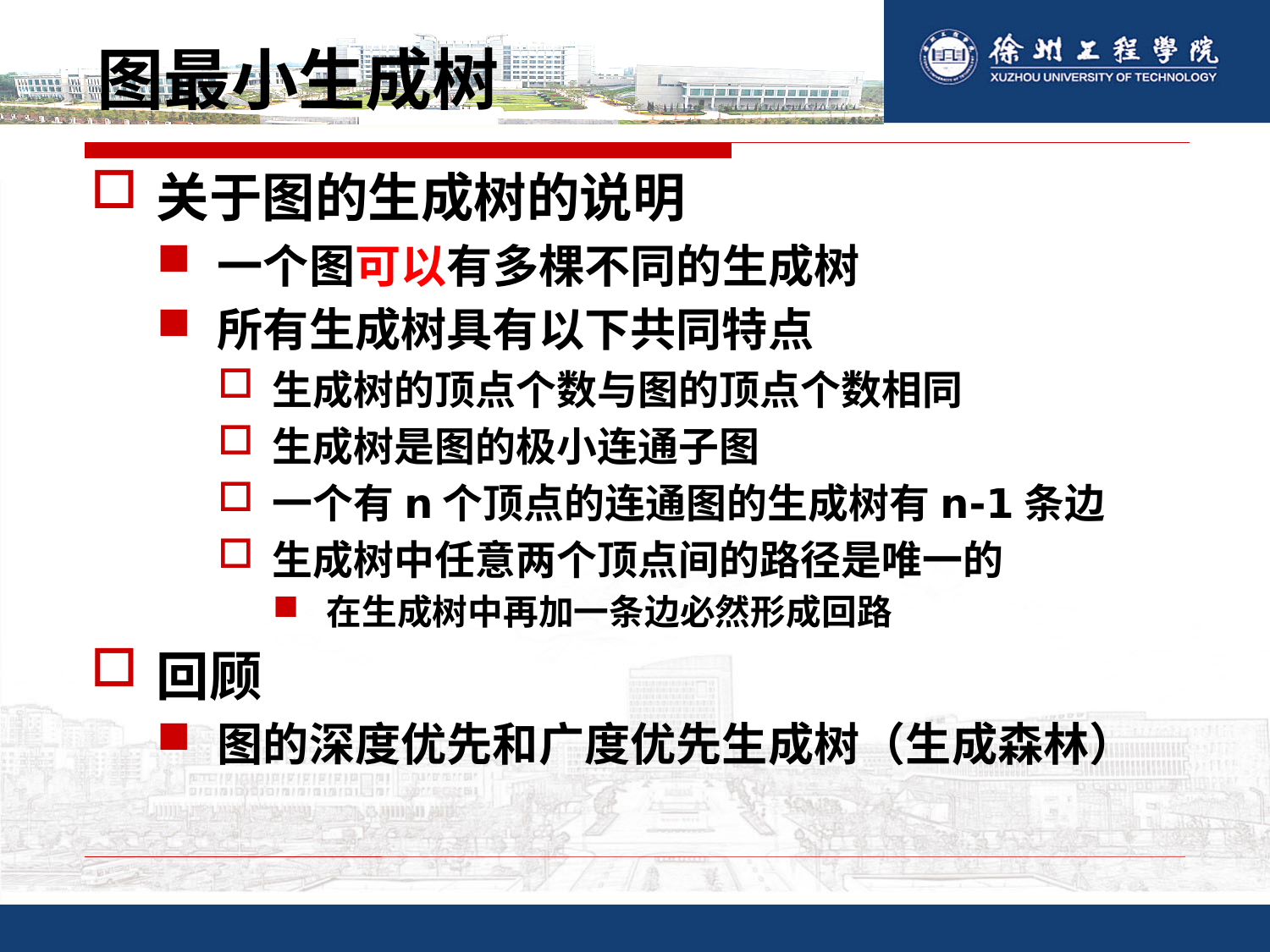

# 图最小生成树
关于图的生成树的说明
一个图可以有多棵不同的生成树
所有生成树具有以下共同特点
生成树的顶点个数与图的顶点个数相同
生成树是图的极小连通子图
一个有n个顶点的连通图的生成树有n-1条边
生成树中任意两个顶点间的路径是唯一的
在生成树中再加一条边必然形成回路
回顾
图的深度优先和广度优先生成树（生成森林）